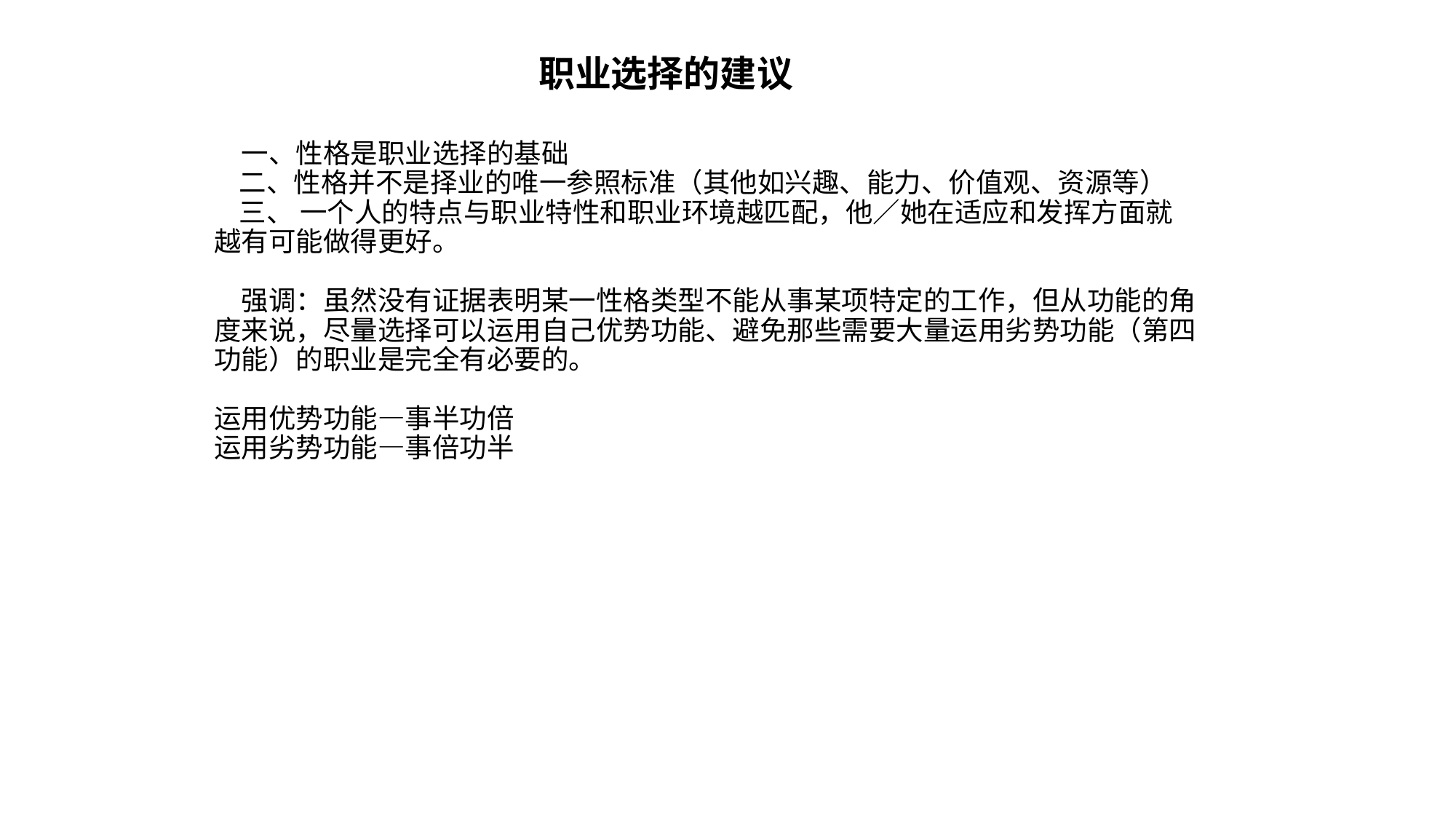

# 职业选择的建议
　一、性格是职业选择的基础
   二、性格并不是择业的唯一参照标准（其他如兴趣、能力、价值观、资源等）
   三、 一个人的特点与职业特性和职业环境越匹配，他／她在适应和发挥方面就   越有可能做得更好。
　　
　强调：虽然没有证据表明某一性格类型不能从事某项特定的工作，但从功能的角度来说，尽量选择可以运用自己优势功能、避免那些需要大量运用劣势功能（第四功能）的职业是完全有必要的。

运用优势功能—事半功倍
运用劣势功能—事倍功半